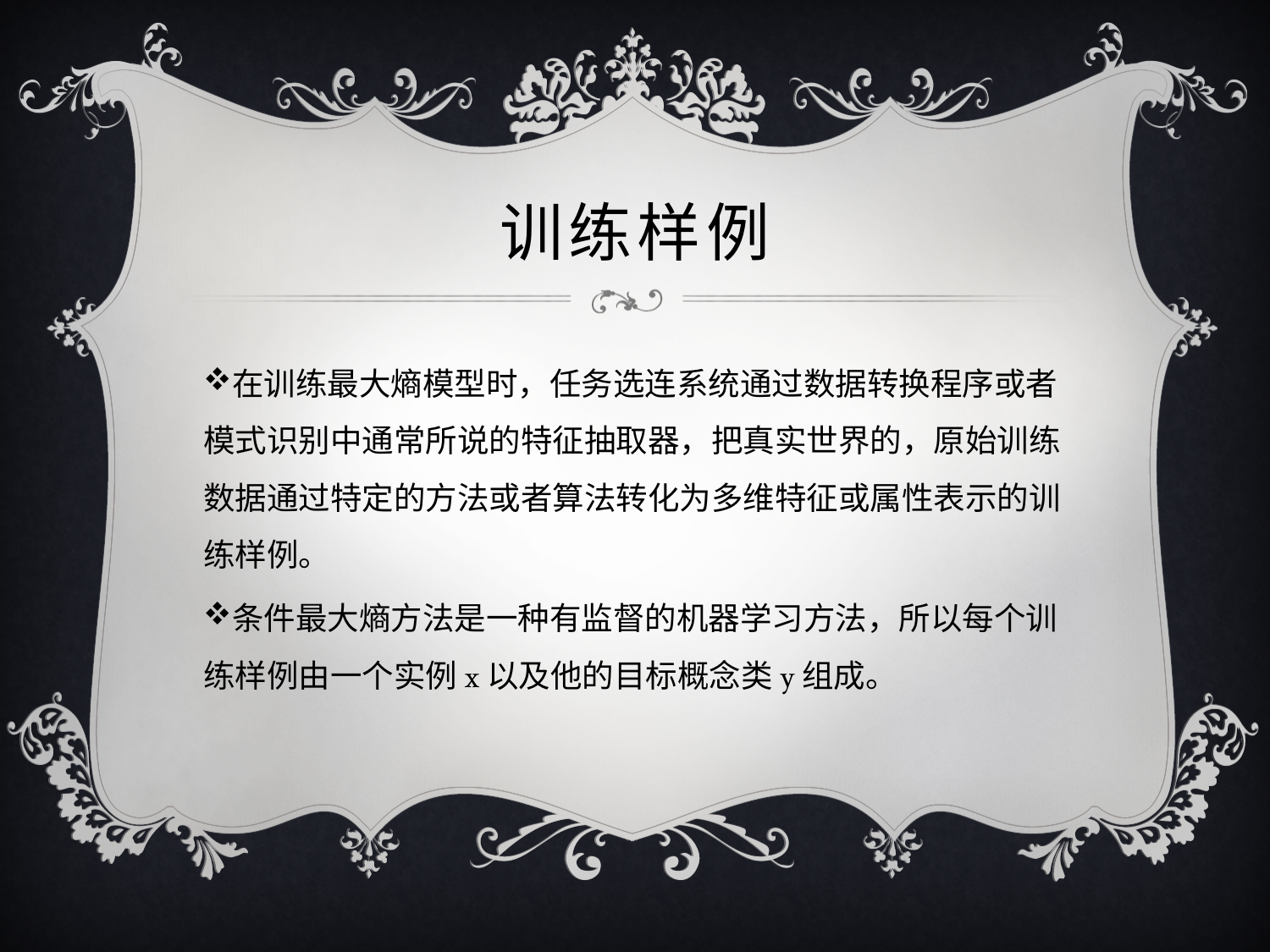

# 训练样例
在训练最大熵模型时，任务选连系统通过数据转换程序或者模式识别中通常所说的特征抽取器，把真实世界的，原始训练数据通过特定的方法或者算法转化为多维特征或属性表示的训练样例。
条件最大熵方法是一种有监督的机器学习方法，所以每个训练样例由一个实例x以及他的目标概念类y组成。